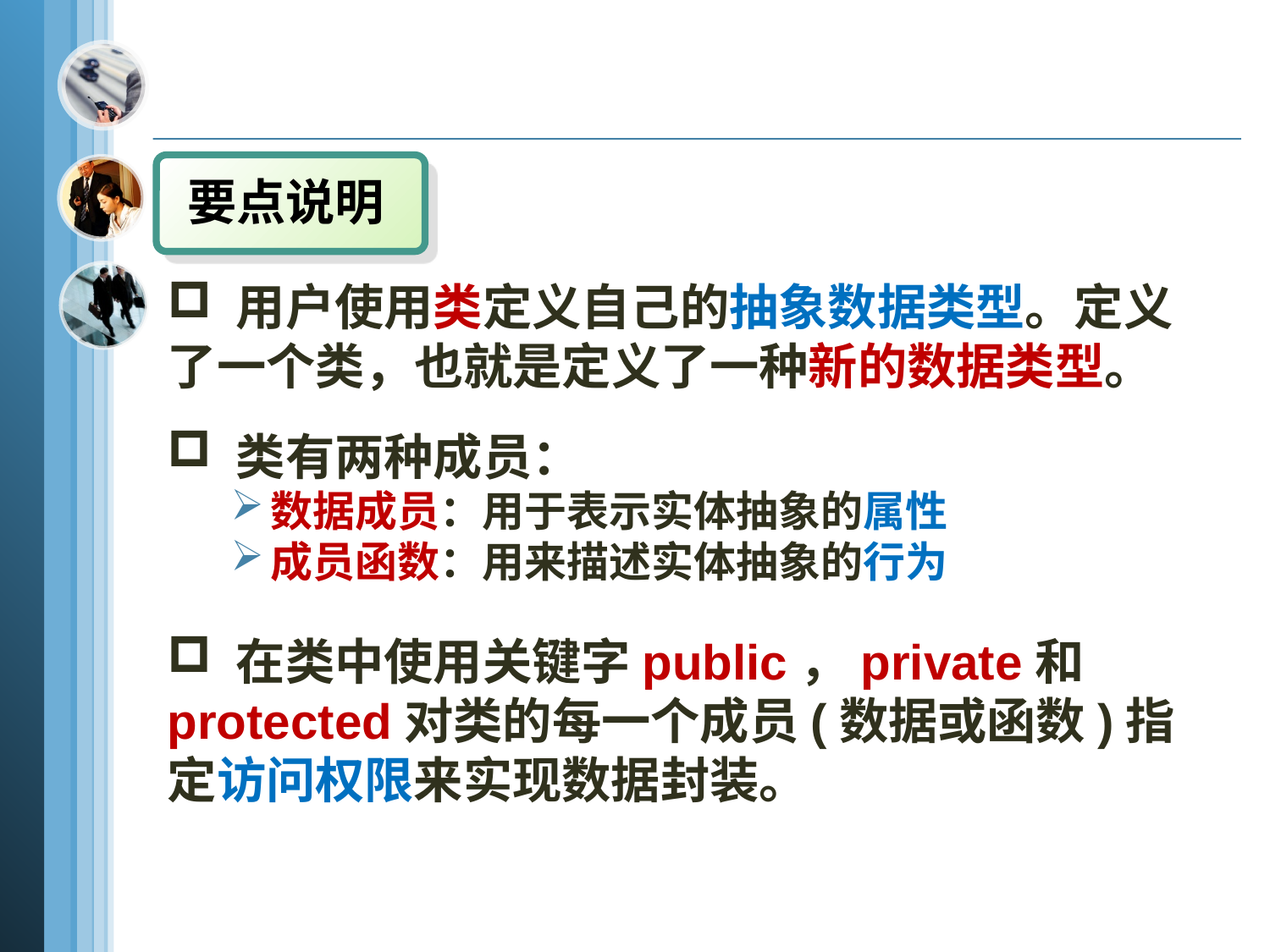

要点说明
 用户使用类定义自己的抽象数据类型。定义了一个类，也就是定义了一种新的数据类型。
 类有两种成员：
数据成员：用于表示实体抽象的属性
成员函数：用来描述实体抽象的行为
 在类中使用关键字public，private和protected对类的每一个成员(数据或函数)指定访问权限来实现数据封装。